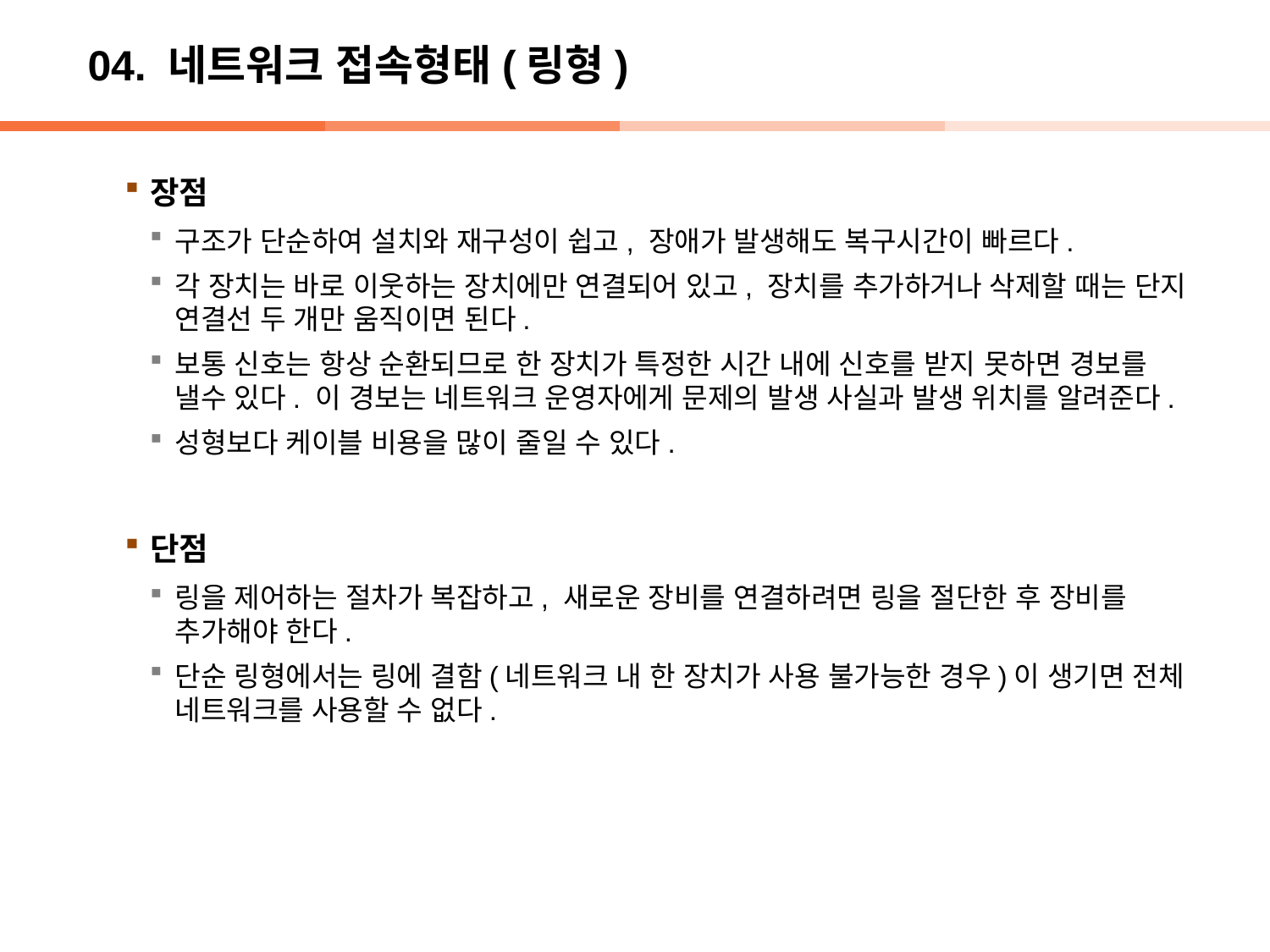

# 04. 네트워크 접속형태(링형)
장점
구조가 단순하여 설치와 재구성이 쉽고, 장애가 발생해도 복구시간이 빠르다.
각 장치는 바로 이웃하는 장치에만 연결되어 있고, 장치를 추가하거나 삭제할 때는 단지 연결선 두 개만 움직이면 된다.
보통 신호는 항상 순환되므로 한 장치가 특정한 시간 내에 신호를 받지 못하면 경보를 낼수 있다. 이 경보는 네트워크 운영자에게 문제의 발생 사실과 발생 위치를 알려준다.
성형보다 케이블 비용을 많이 줄일 수 있다.

단점
링을 제어하는 절차가 복잡하고, 새로운 장비를 연결하려면 링을 절단한 후 장비를 추가해야 한다.
단순 링형에서는 링에 결함(네트워크 내 한 장치가 사용 불가능한 경우)이 생기면 전체 네트워크를 사용할 수 없다.